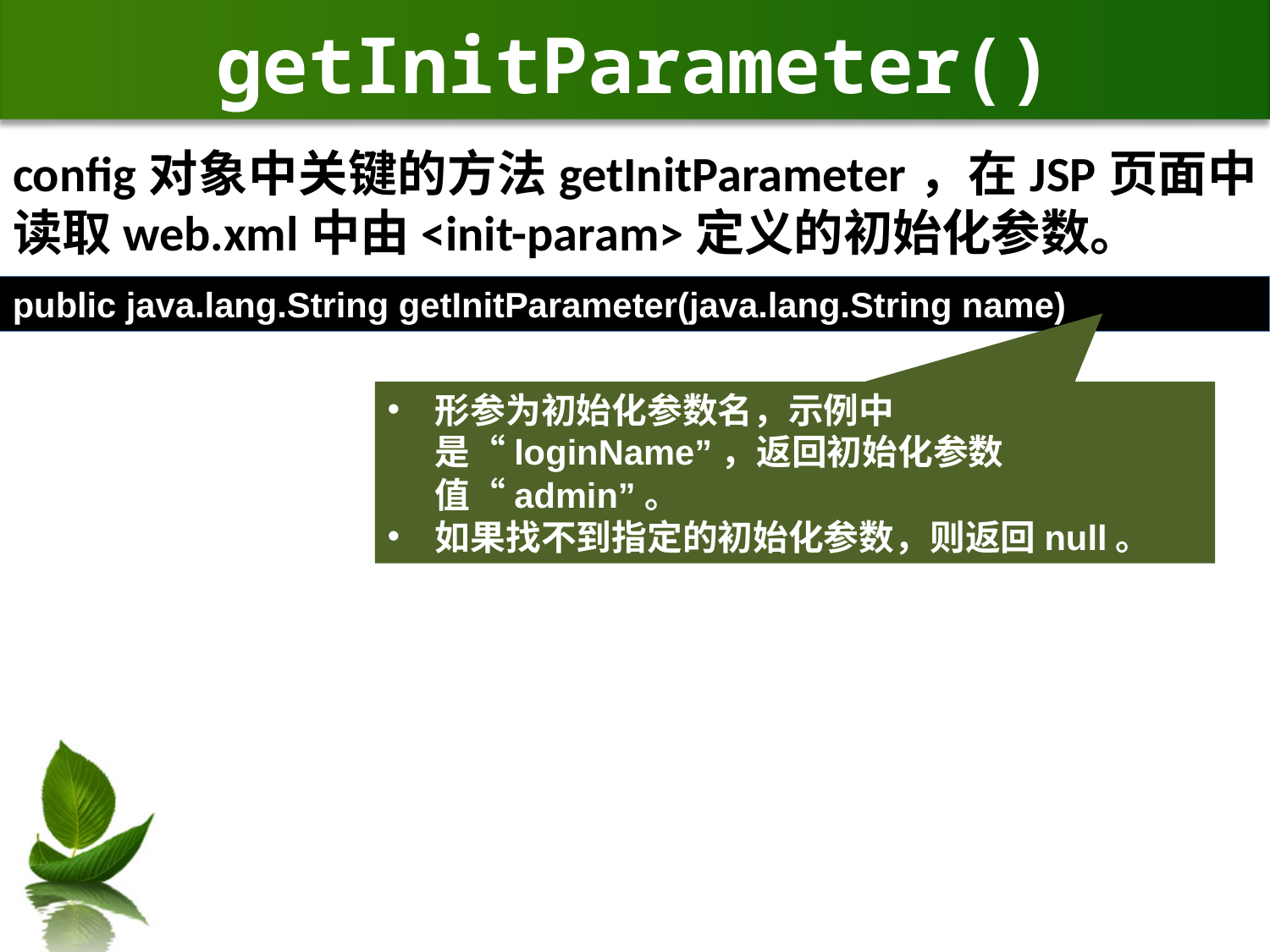

# getInitParameter()
config对象中关键的方法getInitParameter，在JSP页面中读取web.xml中由<init-param>定义的初始化参数。
public java.lang.String getInitParameter(java.lang.String name)
形参为初始化参数名，示例中是“loginName”，返回初始化参数值“admin”。
如果找不到指定的初始化参数，则返回null。